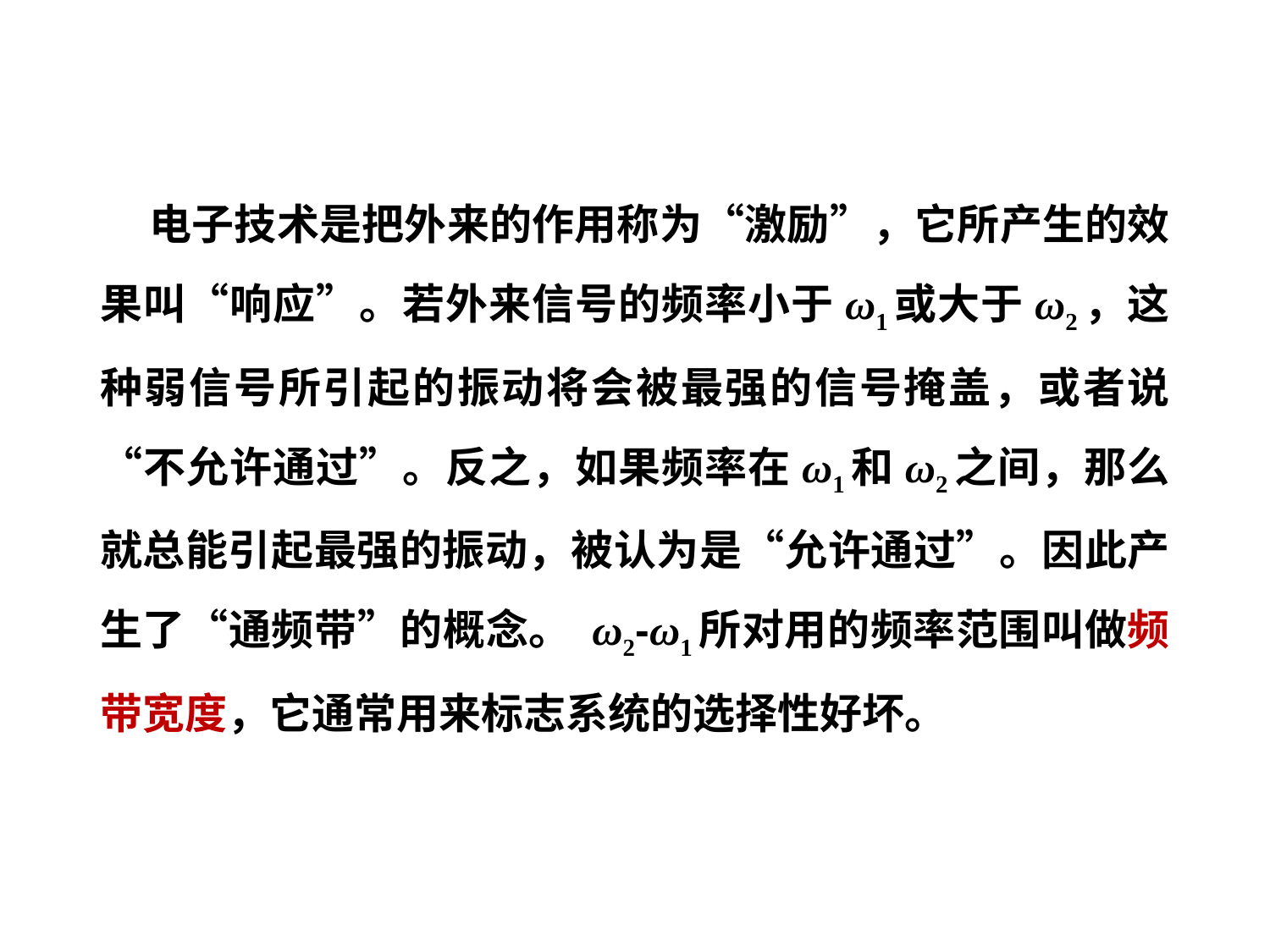

电子技术是把外来的作用称为“激励”，它所产生的效果叫“响应”。若外来信号的频率小于ω1或大于ω2，这种弱信号所引起的振动将会被最强的信号掩盖，或者说“不允许通过”。反之，如果频率在ω1和ω2之间，那么就总能引起最强的振动，被认为是“允许通过”。因此产生了“通频带”的概念。 ω2-ω1所对用的频率范围叫做频带宽度，它通常用来标志系统的选择性好坏。
34